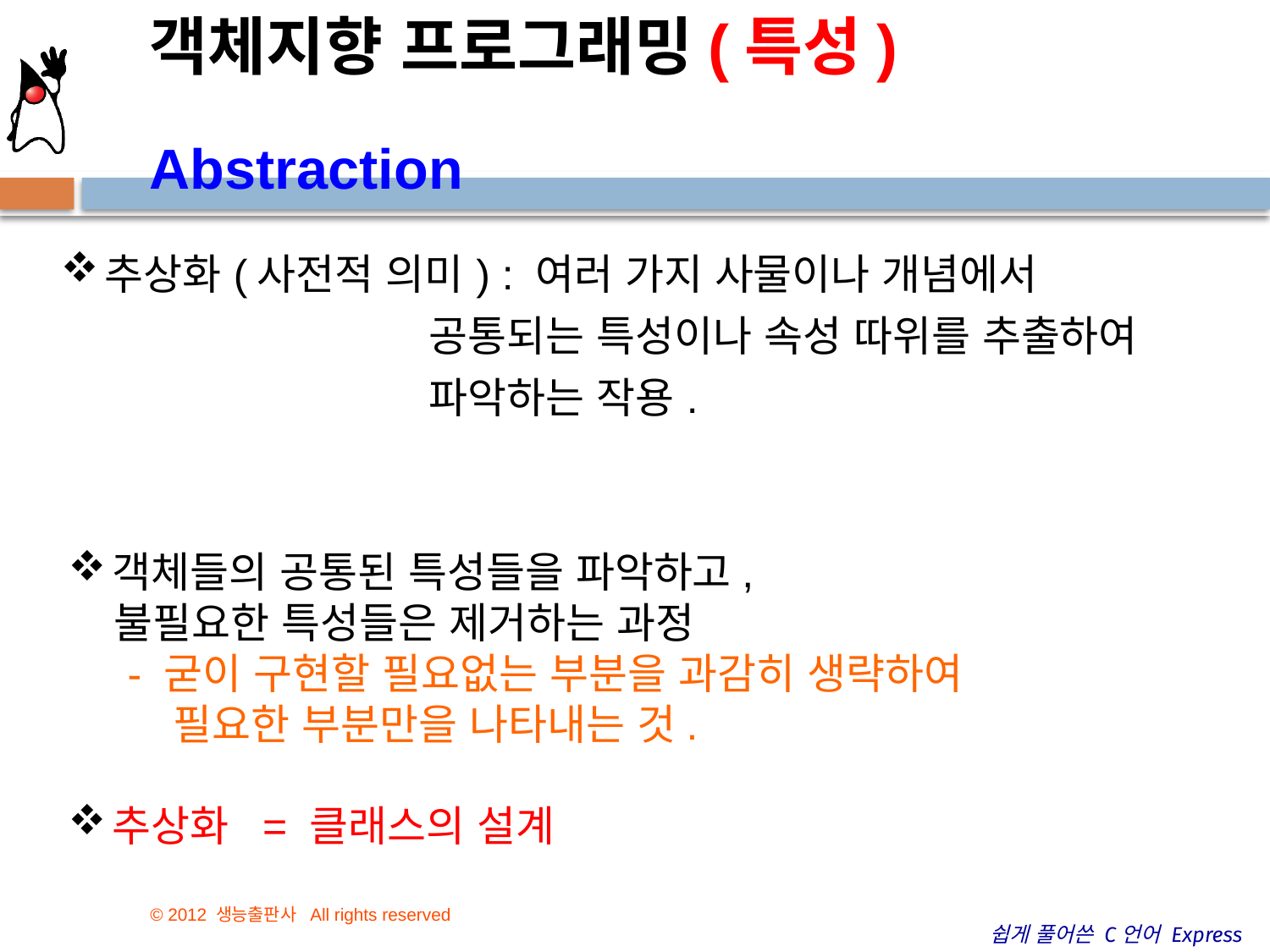

객체지향 프로그래밍(특성)

Abstraction
| 추상화(사전적 의미) : 여러 가지 사물이나 개념에서 공통되는 특성이나 속성 따위를 추출하여 파악하는 작용. |
| --- |
객체들의 공통된 특성들을 파악하고,
   불필요한 특성들은 제거하는 과정
     - 굳이 구현할 필요없는 부분을 과감히 생략하여
        필요한 부분만을 나타내는 것.

추상화  = 클래스의 설계